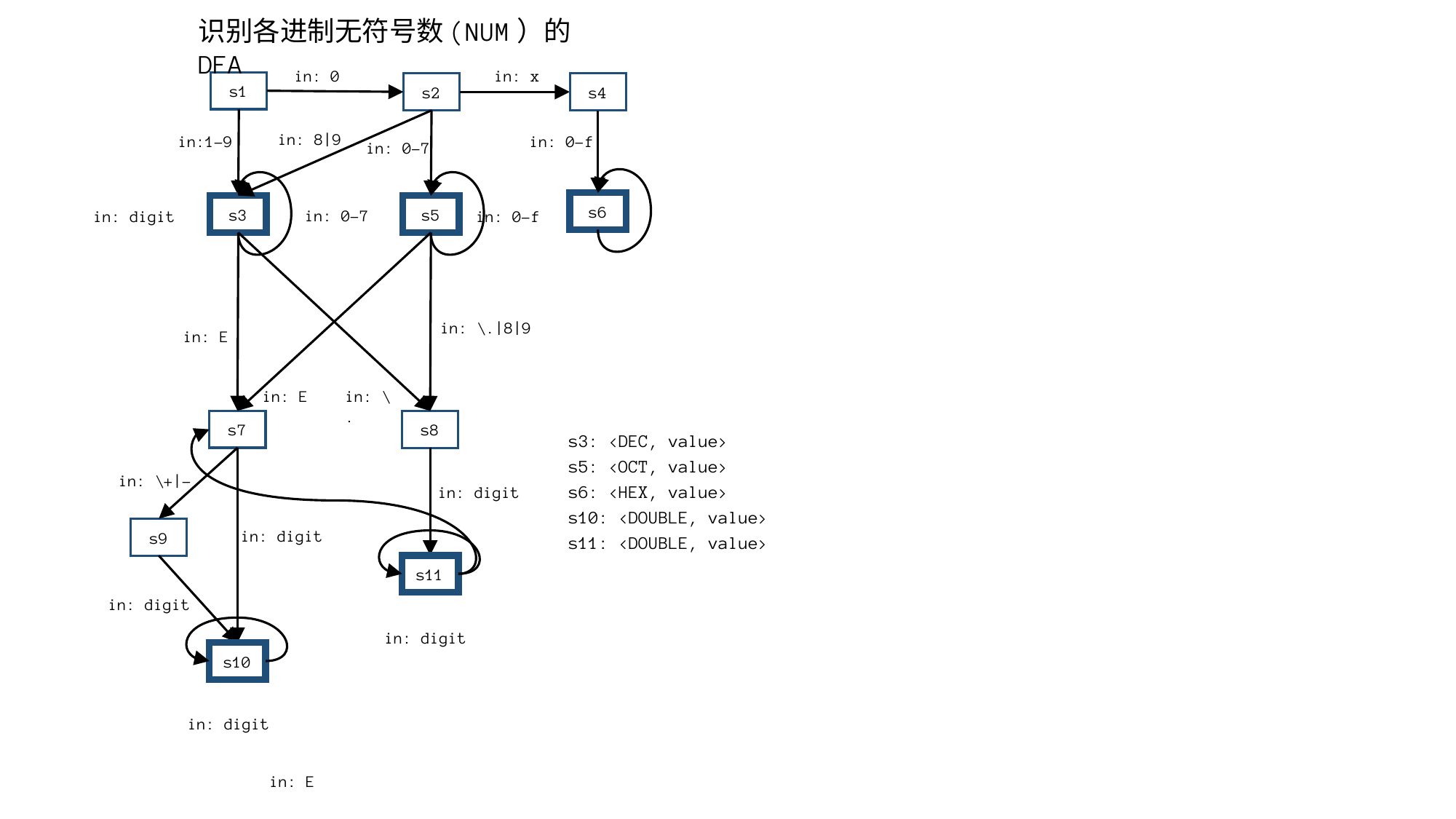

识别各进制无符号数(NUM）的DFA
in: 0
in: x
s1
s2
s4
in: 8|9
in: 0-f
in:1-9
in: 0-7
s6
s3
s5
in: 0-7
in: 0-f
in: digit
in: \.|8|9
in: E
in: E
in: \.
s7
s8
s3: <DEC, value>
s5: <OCT, value>
s6: <HEX, value>
s10: <DOUBLE, value>
s11: <DOUBLE, value>
in: \+|-
in: digit
s9
in: digit
s11
in: digit
in: digit
s10
in: digit
in: E